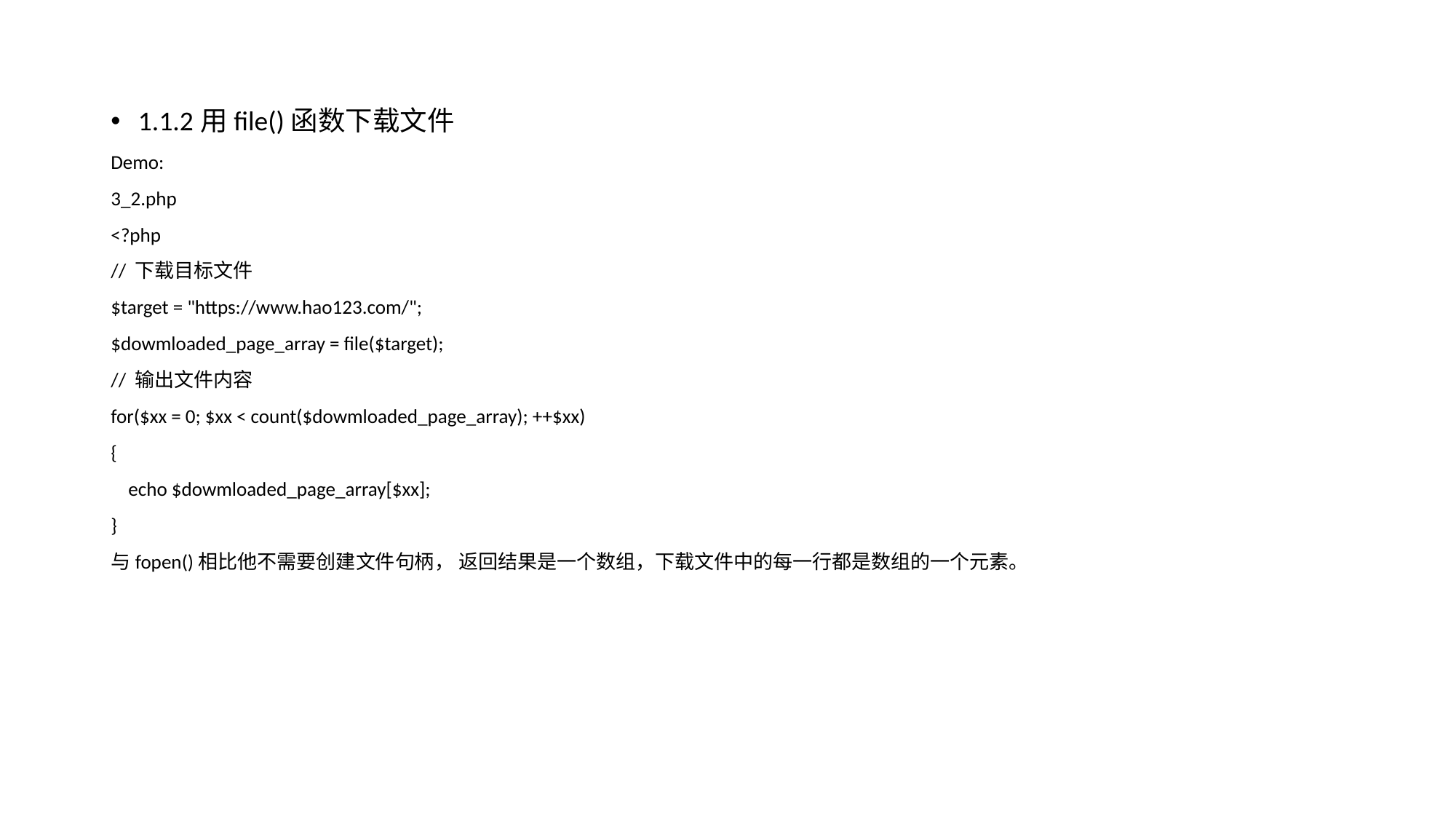

1.1.2用file()函数下载文件
Demo:
3_2.php
<?php
// 下载目标文件
$target = "https://www.hao123.com/";
$dowmloaded_page_array = file($target);
// 输出文件内容
for($xx = 0; $xx < count($dowmloaded_page_array); ++$xx)
{
    echo $dowmloaded_page_array[$xx];
}
与fopen()相比他不需要创建文件句柄， 返回结果是一个数组，下载文件中的每一行都是数组的一个元素。